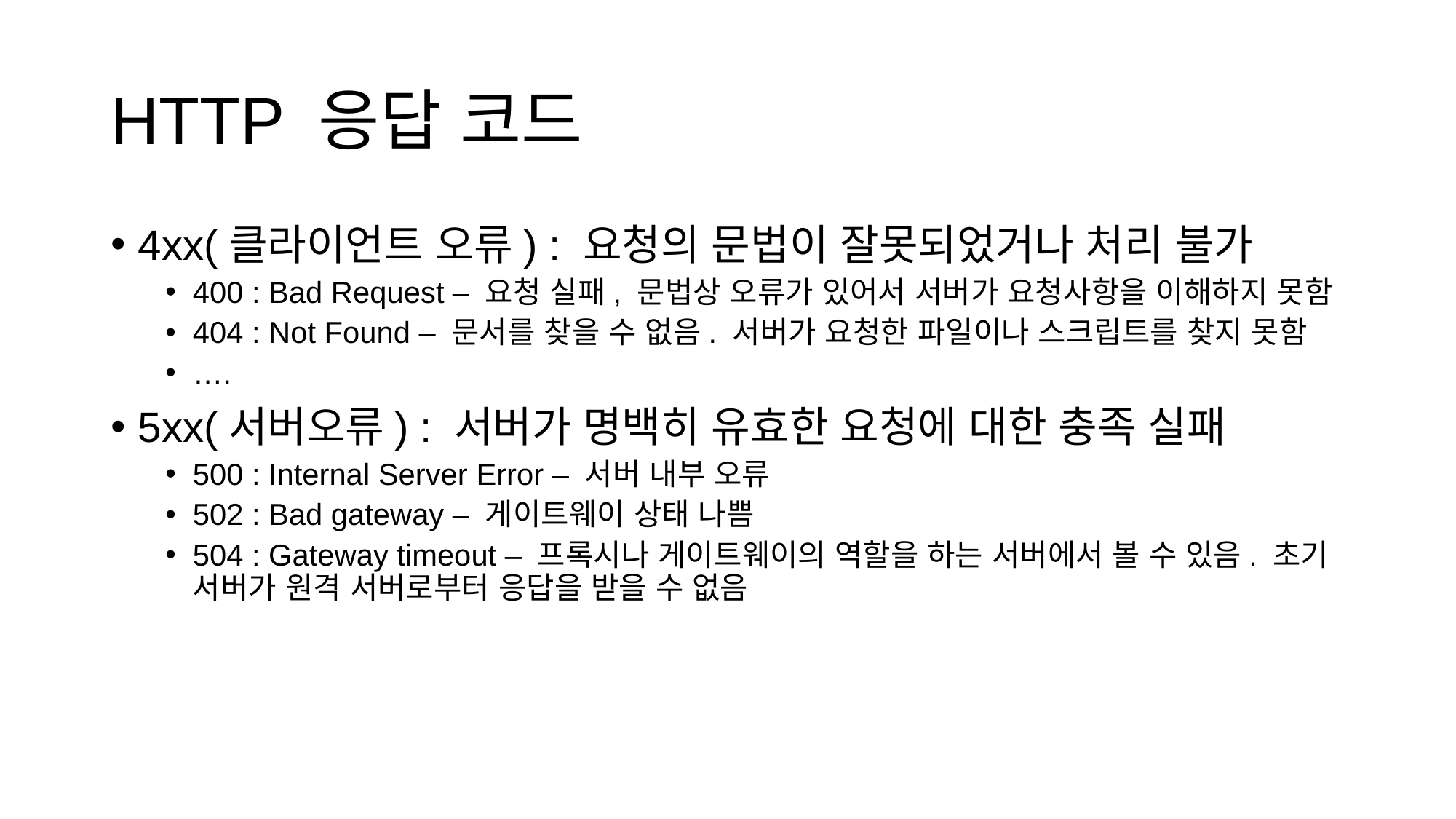

# HTTP 응답 코드
4xx(클라이언트 오류) : 요청의 문법이 잘못되었거나 처리 불가
400 : Bad Request – 요청 실패, 문법상 오류가 있어서 서버가 요청사항을 이해하지 못함
404 : Not Found – 문서를 찾을 수 없음. 서버가 요청한 파일이나 스크립트를 찾지 못함
….
5xx(서버오류) : 서버가 명백히 유효한 요청에 대한 충족 실패
500 : Internal Server Error – 서버 내부 오류
502 : Bad gateway – 게이트웨이 상태 나쁨
504 : Gateway timeout – 프록시나 게이트웨이의 역할을 하는 서버에서 볼 수 있음. 초기 서버가 원격 서버로부터 응답을 받을 수 없음